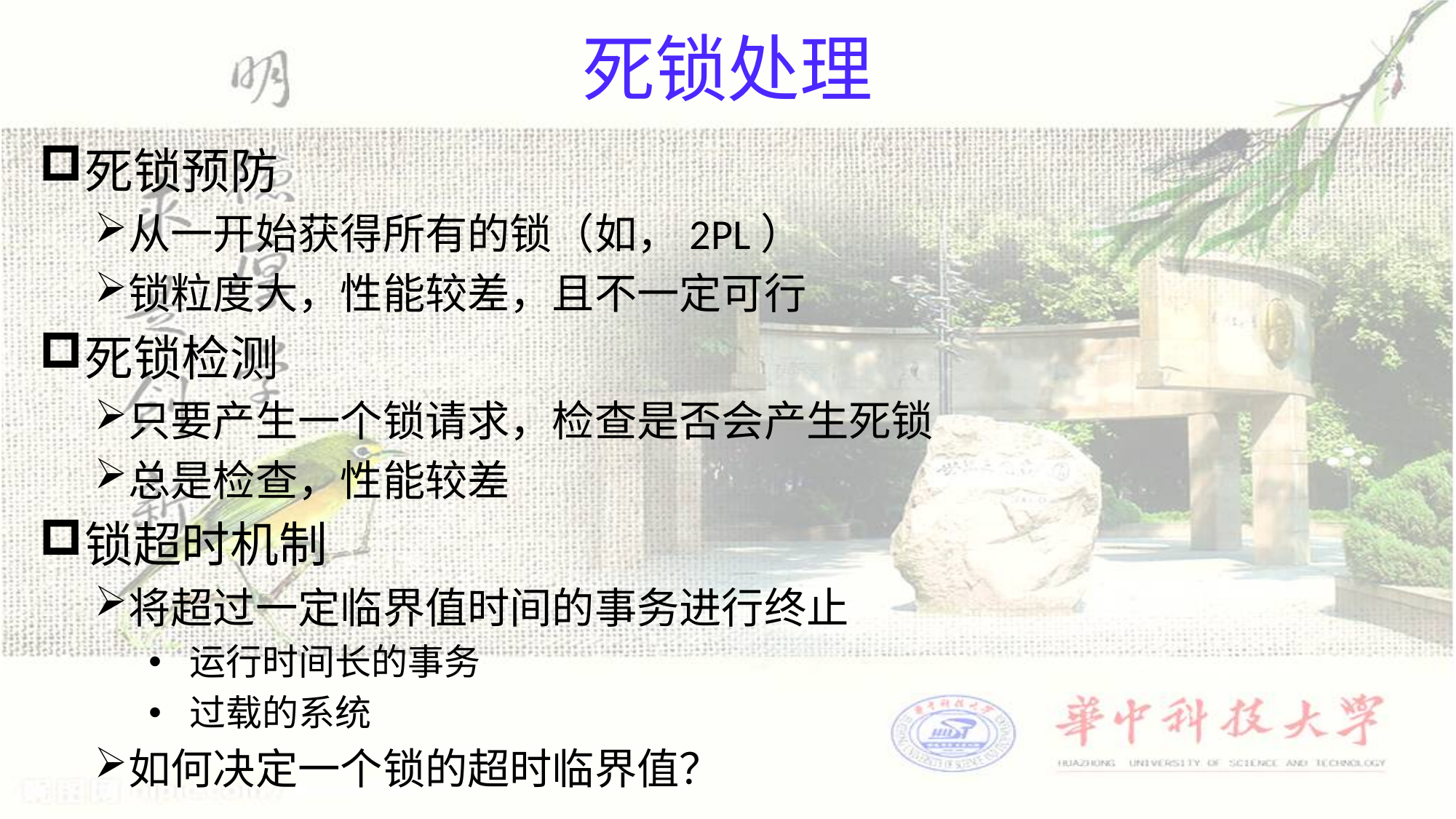

# 死锁处理
死锁预防
从一开始获得所有的锁（如，2PL）
锁粒度大，性能较差，且不一定可行
死锁检测
只要产生一个锁请求，检查是否会产生死锁
总是检查，性能较差
锁超时机制
将超过一定临界值时间的事务进行终止
运行时间长的事务
过载的系统
如何决定一个锁的超时临界值？